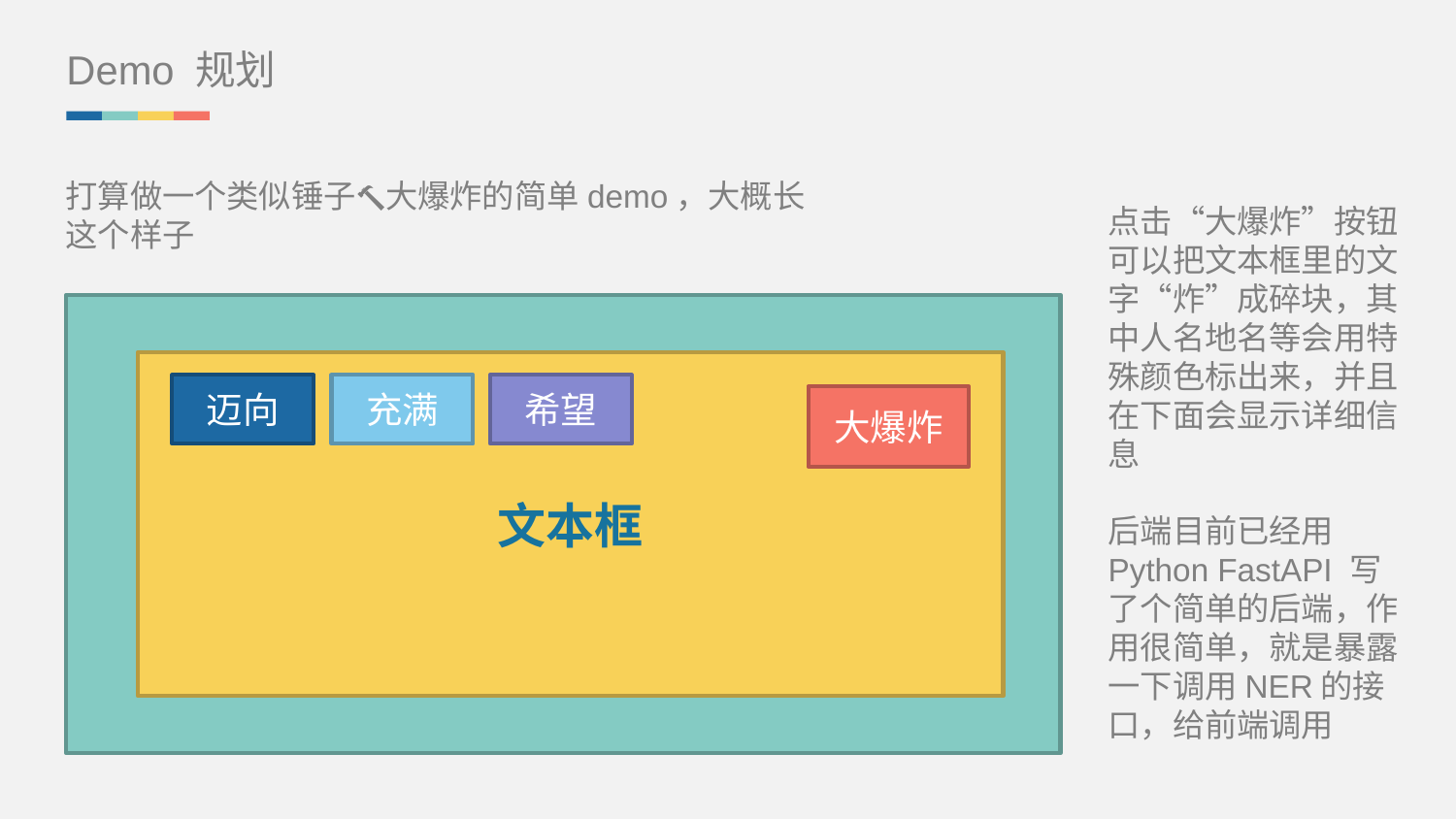

Demo 规划

打算做一个类似锤子🔨大爆炸的简单demo，大概长这个样子
点击“大爆炸”按钮可以把文本框里的文字“炸”成碎块，其中人名地名等会用特殊颜色标出来，并且在下面会显示详细信息

后端目前已经用Python FastAPI 写了个简单的后端，作用很简单，就是暴露一下调用NER的接口，给前端调用

文本框
迈向
充满
希望
大爆炸